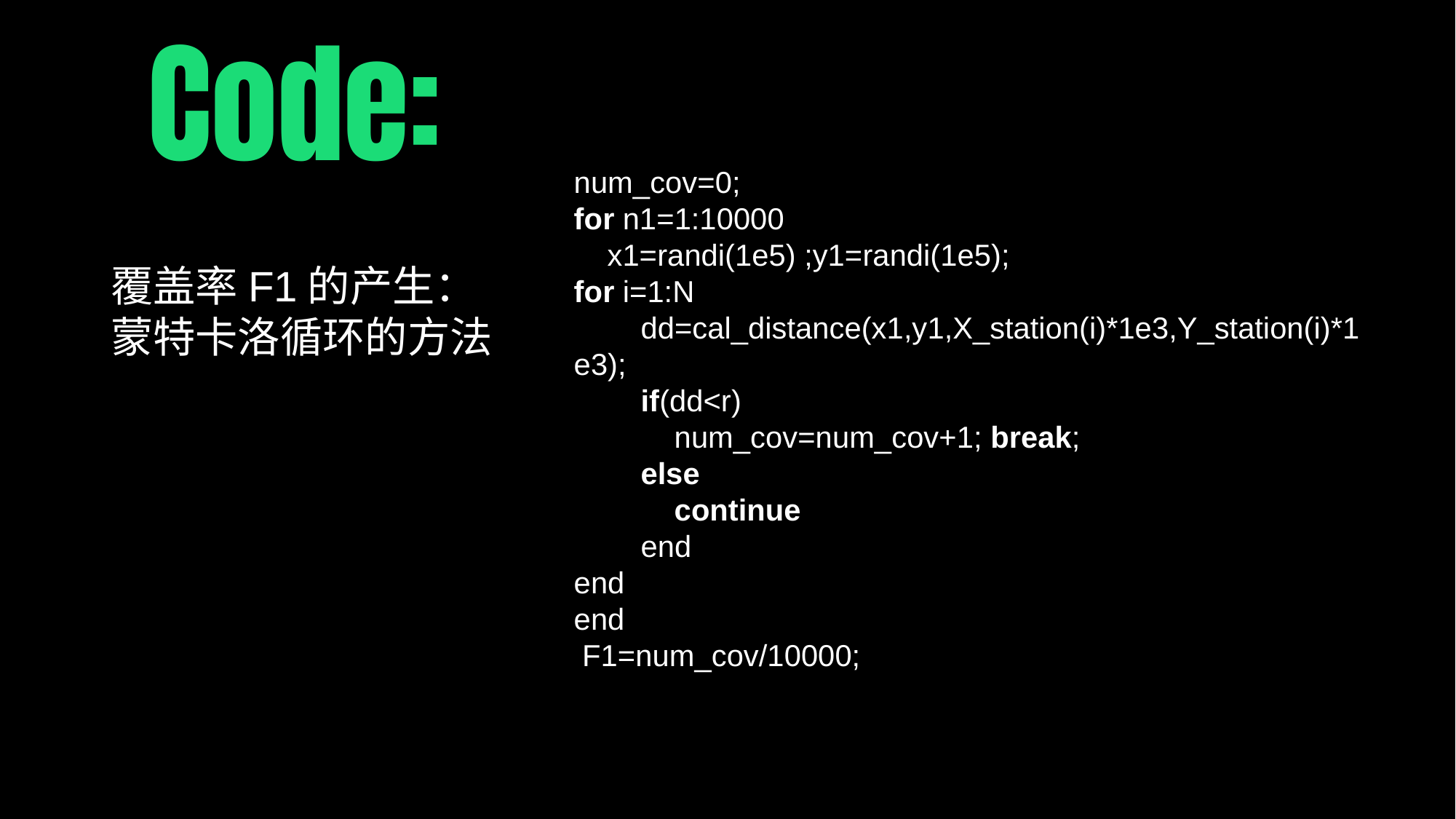

Code:
num_cov=0;
for n1=1:10000
    x1=randi(1e5) ;y1=randi(1e5);
for i=1:N
        dd=cal_distance(x1,y1,X_station(i)*1e3,Y_station(i)*1e3);
        if(dd<r)
            num_cov=num_cov+1; break;
        else
            continue
        end
end
end
 F1=num_cov/10000;
覆盖率F1的产生：
蒙特卡洛循环的方法